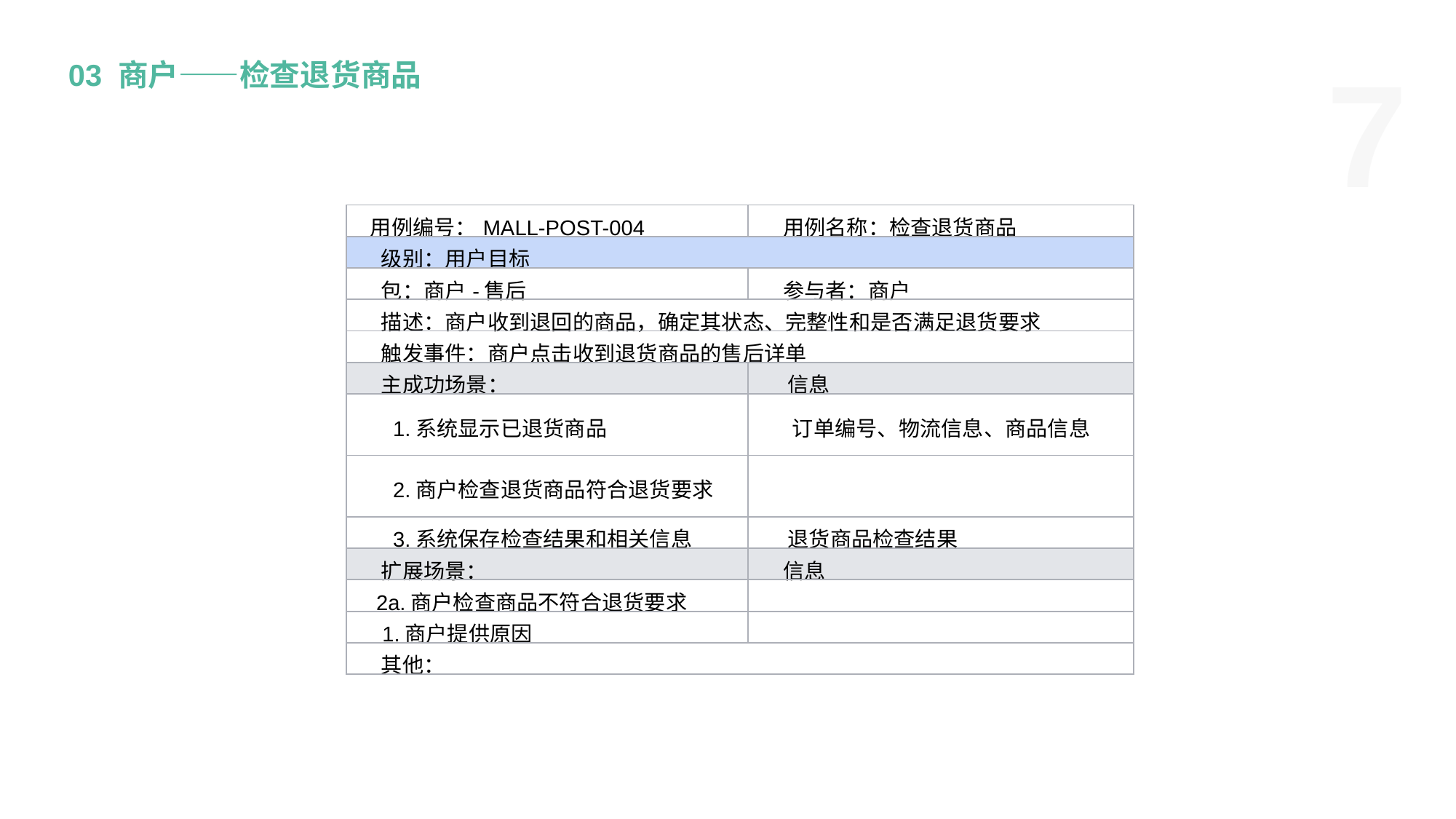

03 商户——检查退货商品
| 用例编号：MALL-POST-004 | 用例名称：检查退货商品 |
| --- | --- |
| 级别：用户目标 |  |
| 包：商户-售后 | 参与者：商户 |
| 描述：商户收到退回的商品，确定其状态、完整性和是否满足退货要求 |  |
| 触发事件：商户点击收到退货商品的售后详单 |  |
| 主成功场景： | 信息 |
| 1.系统显示已退货商品 | 订单编号、物流信息、商品信息 |
| 2.商户检查退货商品符合退货要求 |  |
| 3.系统保存检查结果和相关信息 | 退货商品检查结果 |
| 扩展场景： | 信息 |
| 2a.商户检查商品不符合退货要求 |  |
| 1.商户提供原因 |  |
| 其他： |  |